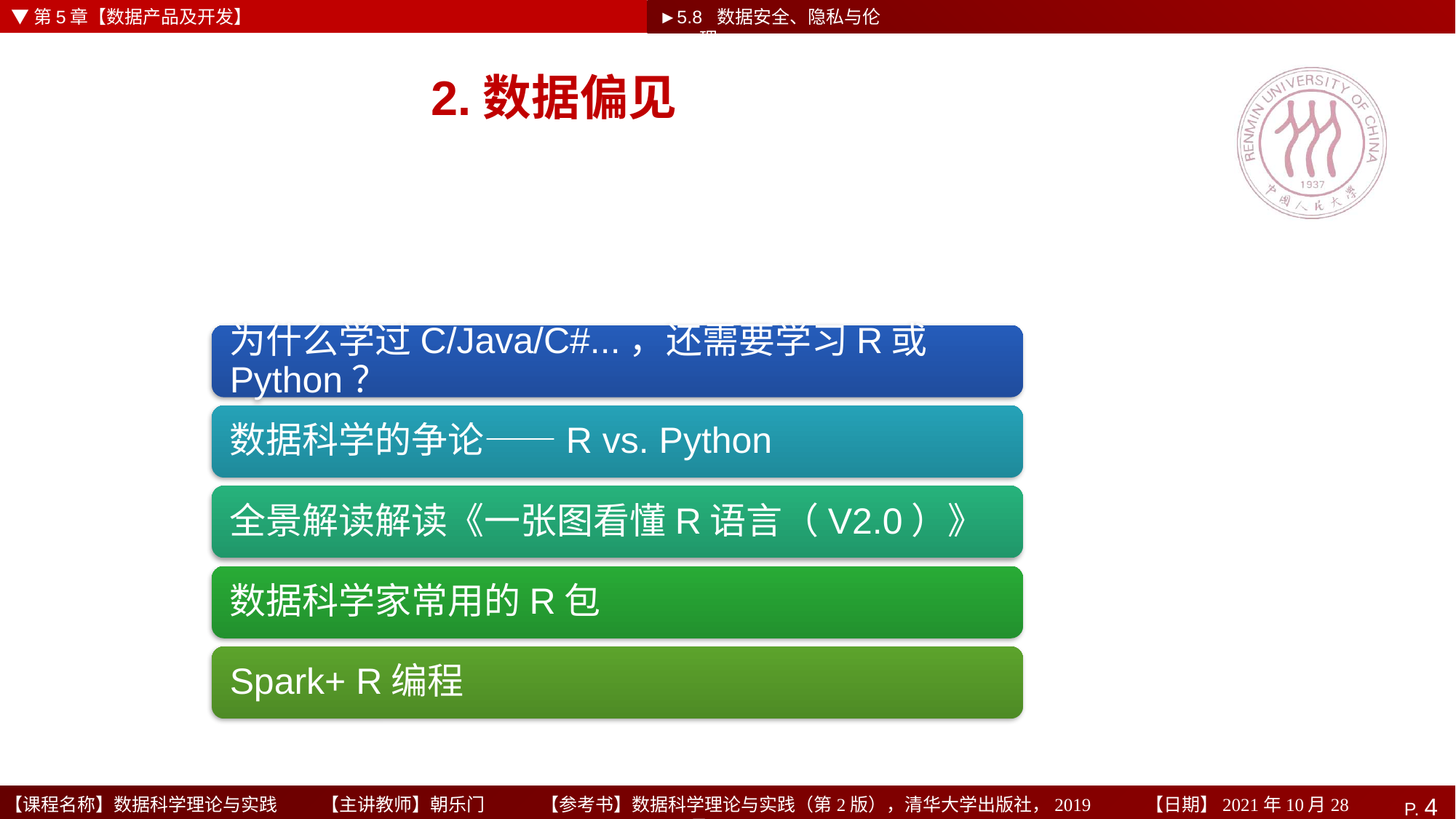

▼第5章【数据产品及开发】

►5.8  数据安全、隐私与伦理

# 2.数据偏见
为什么学过C/Java/C#...，还需要学习R或Python？
数据科学的争论——R vs. Python
全景解读解读《一张图看懂R语言（V2.0）》
数据科学家常用的R包
Spark+ R编程